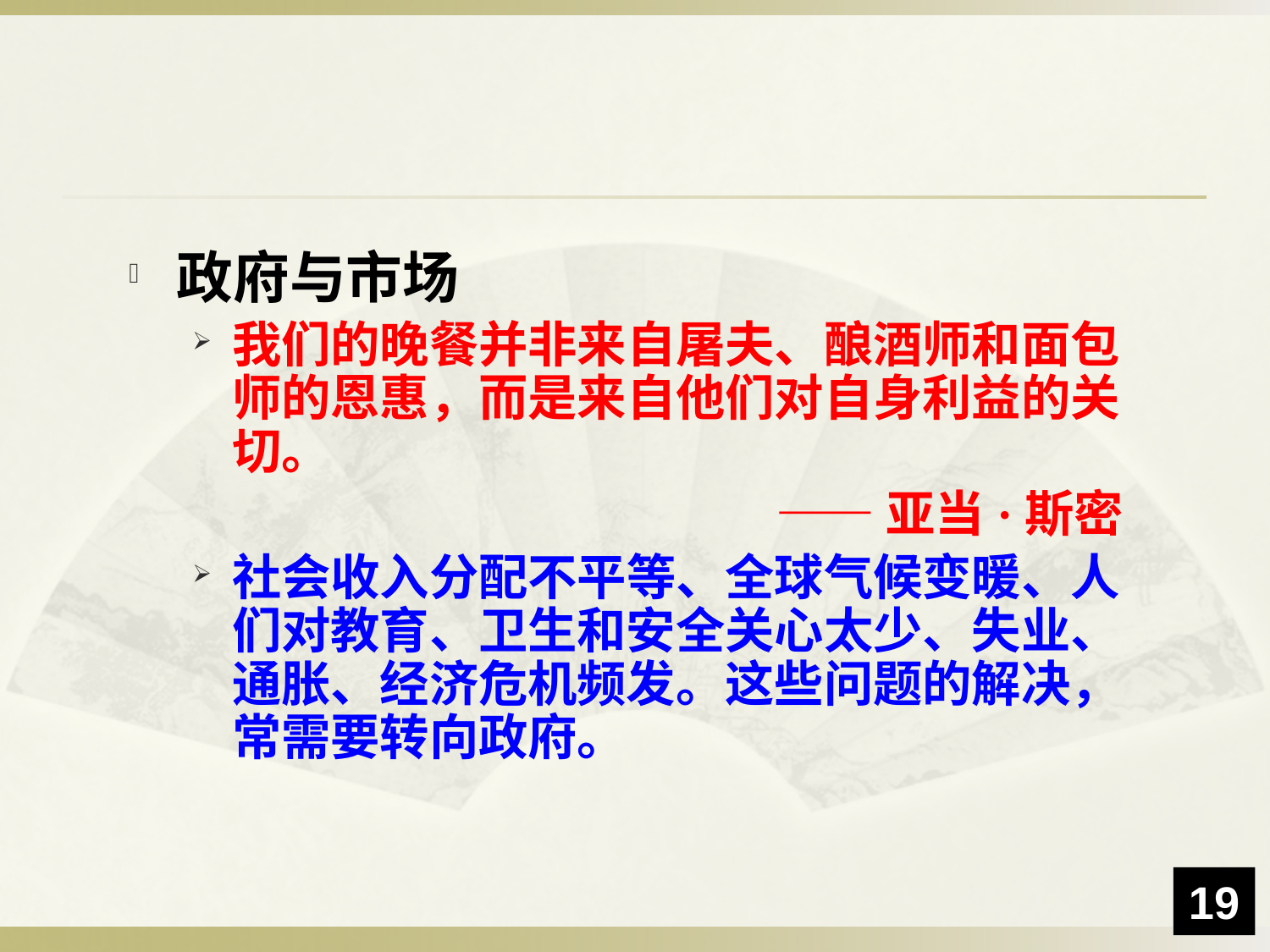

政府与市场
我们的晚餐并非来自屠夫、酿酒师和面包师的恩惠，而是来自他们对自身利益的关切。
                                                    ——亚当·斯密
社会收入分配不平等、全球气候变暖、人们对教育、卫生和安全关心太少、失业、通胀、经济危机频发。这些问题的解决，常需要转向政府。
19